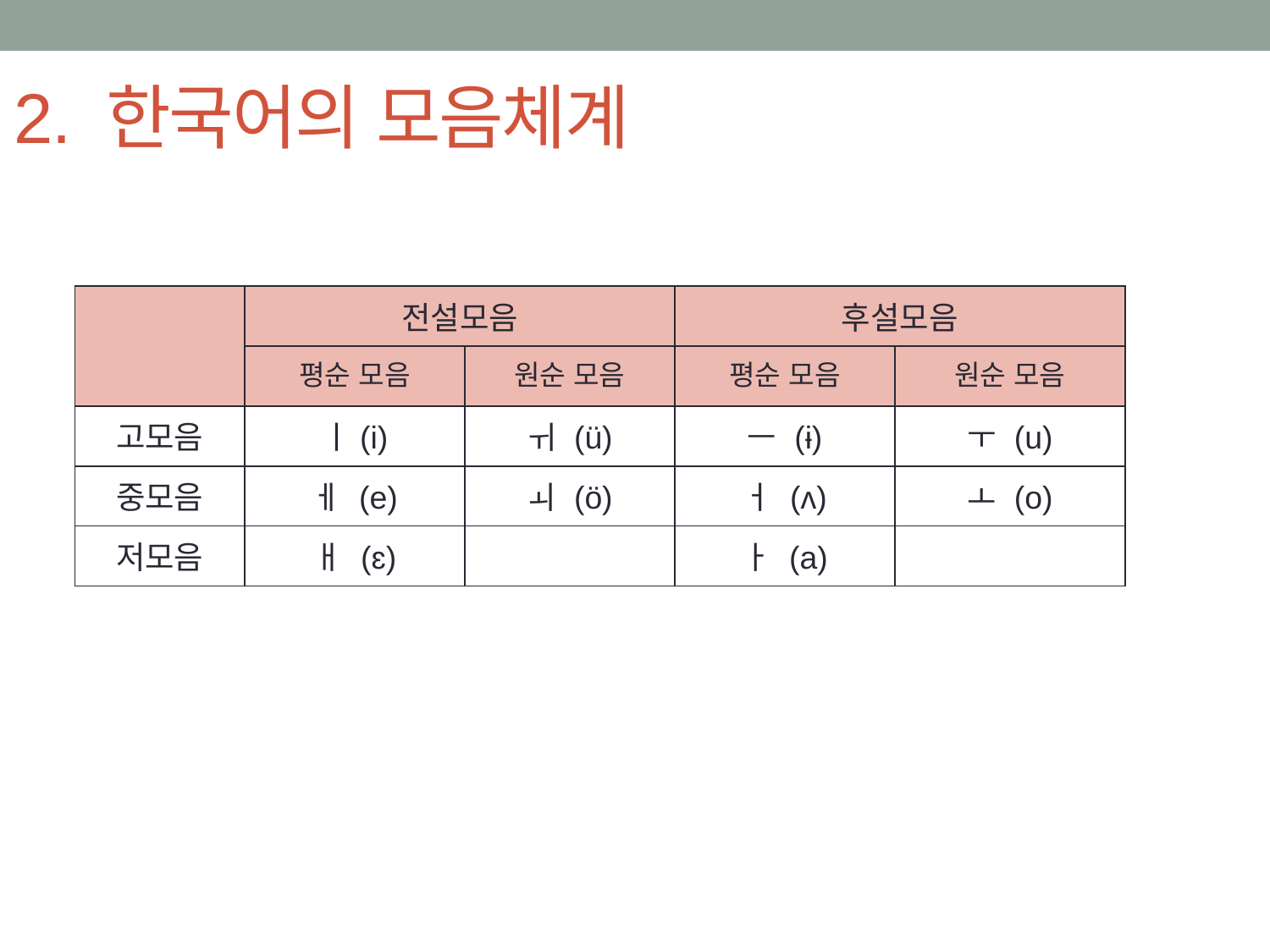

# 2. 한국어의 모음체계

|  | 전설모음 |  | 후설모음 |  |
| --- | --- | --- | --- | --- |
|  | 평순 모음 | 원순 모음 | 평순 모음 | 원순 모음 |
| 고모음 | ㅣ(i) | ㅟ (ü) | ㅡ (ɨ) | ㅜ (u) |
| 중모음 | ㅔ (e) | ㅚ (ö) | ㅓ (ʌ) | ㅗ (o) |
| 저모음 | ㅐ (ɛ) |  | ㅏ (a) |  |